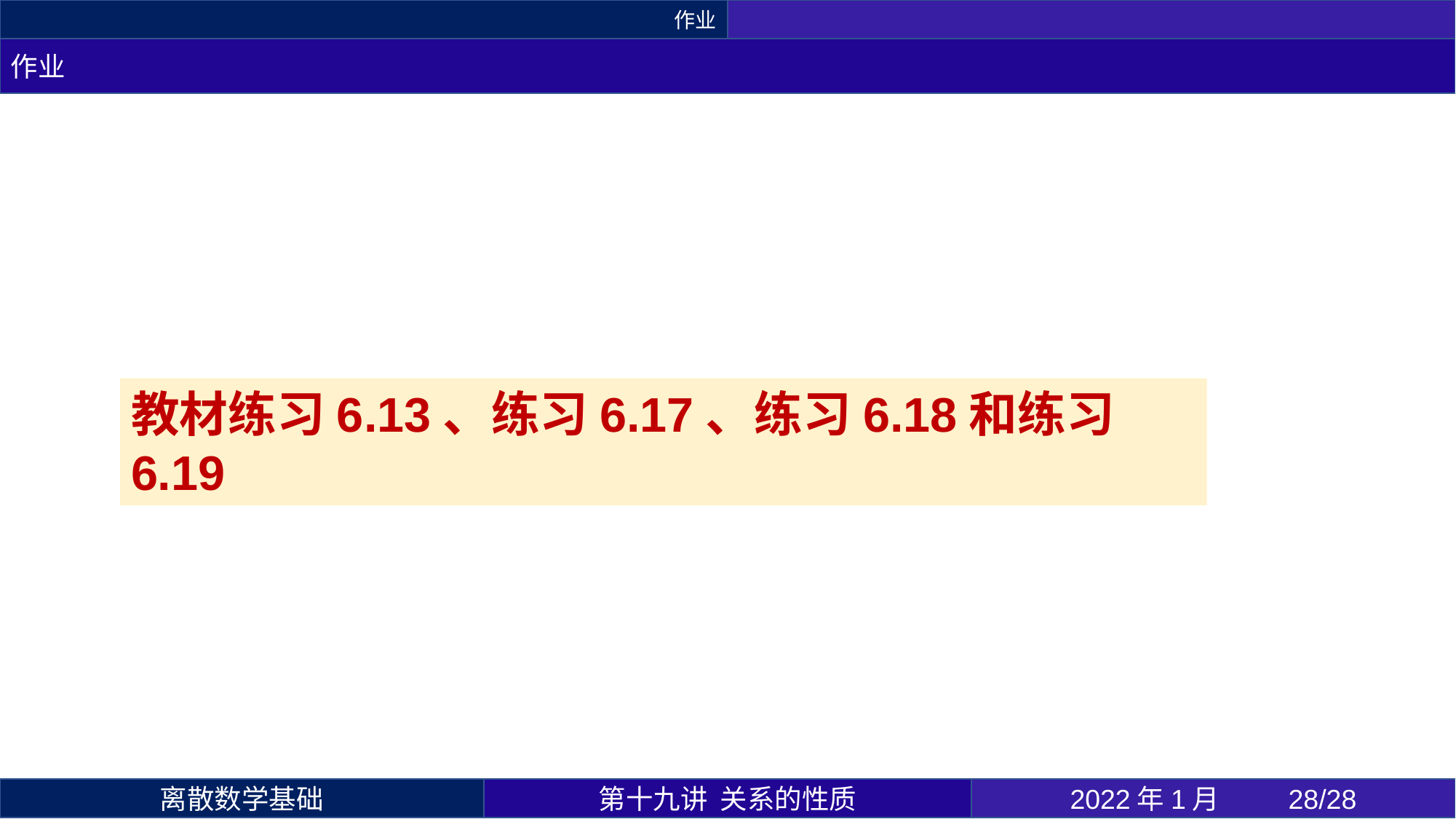

作业
作业
教材练习6.13、练习6.17、练习6.18和练习6.19
第十九讲  关系的性质
2022年1月 	28/28
离散数学基础